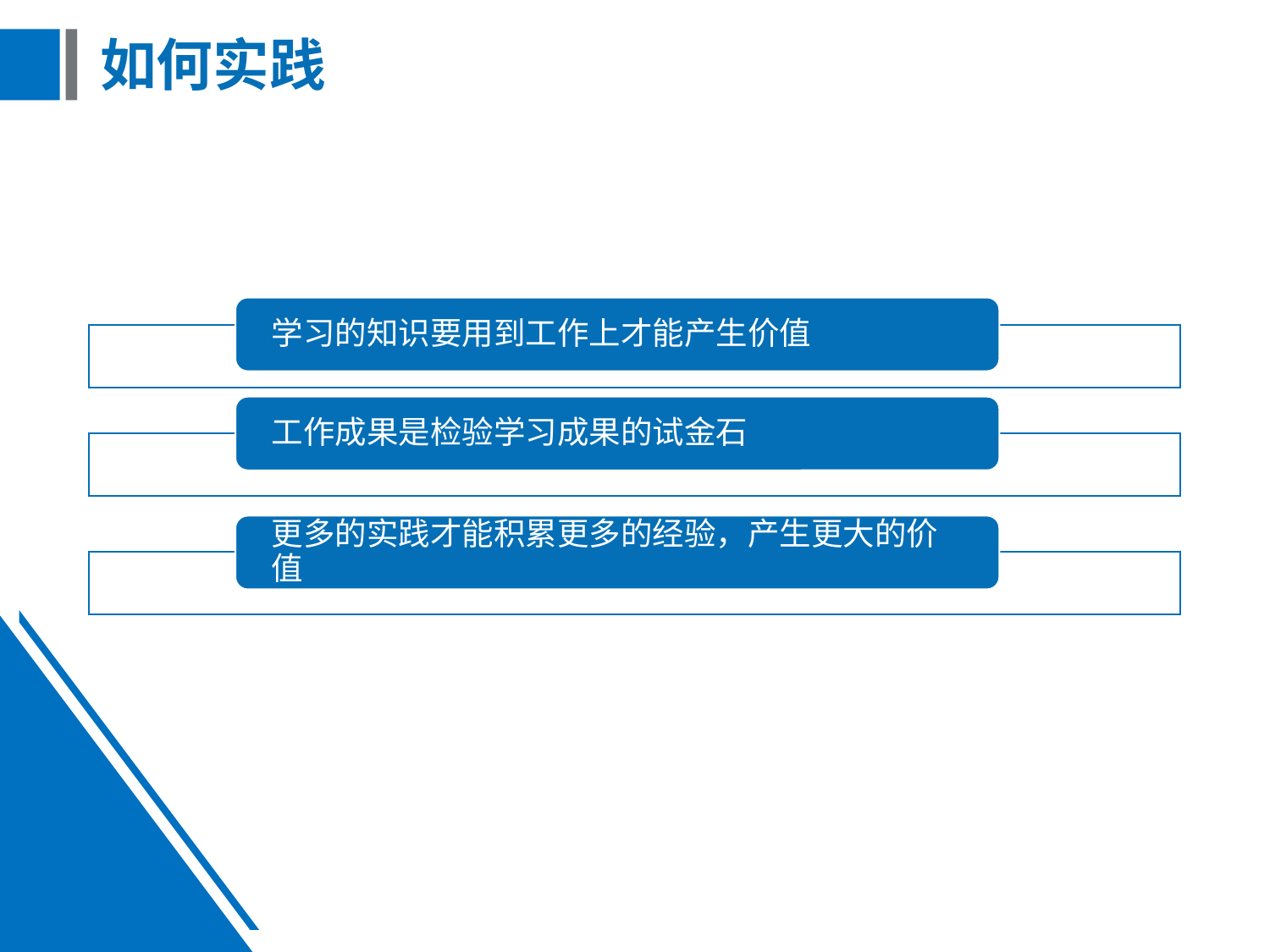

# 如何实践
学习的知识要用到工作上才能产生价值
工作成果是检验学习成果的试金石
更多的实践才能积累更多的经验，产生更大的价值